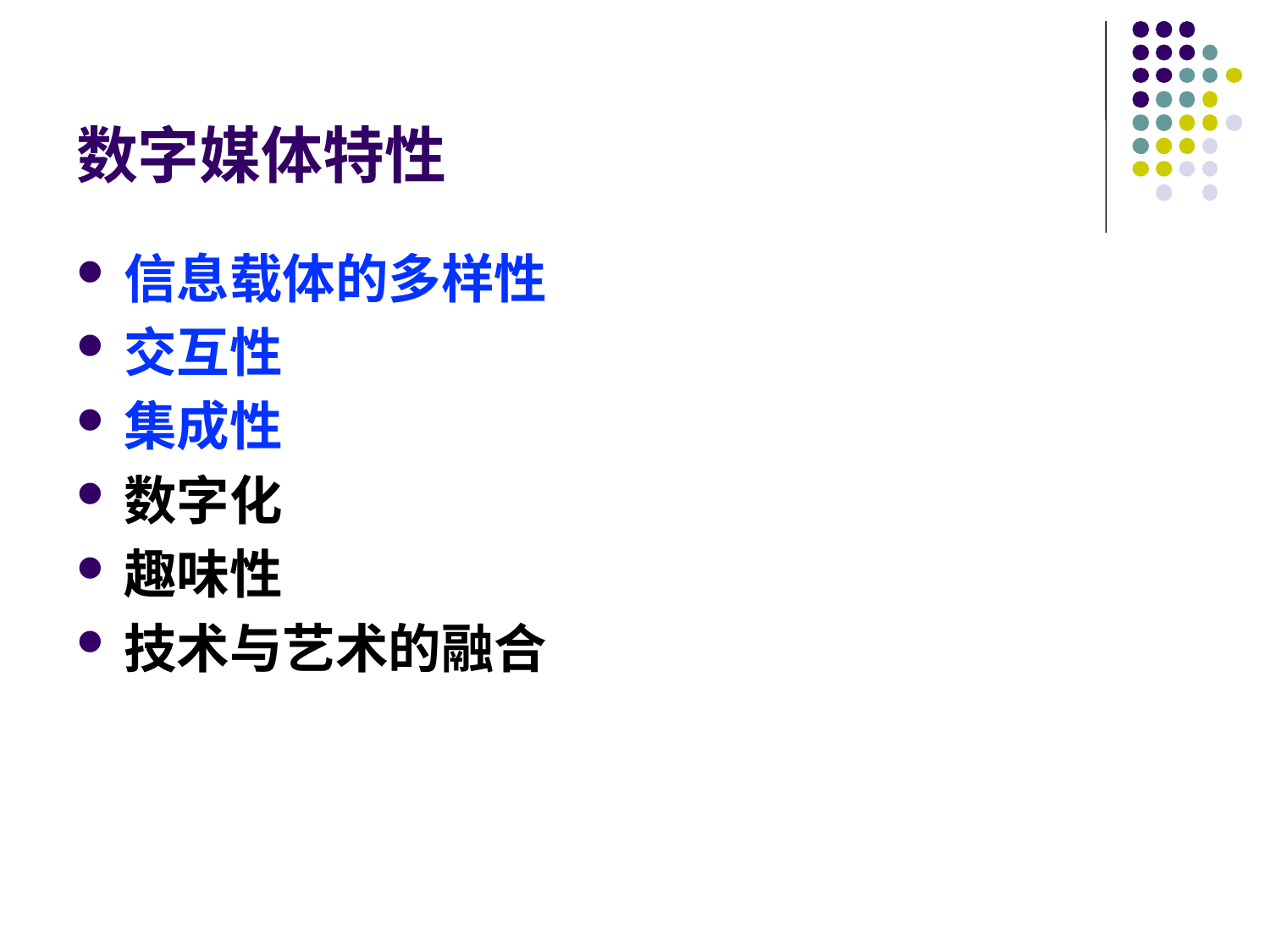

# 数字媒体特性
信息载体的多样性
交互性
集成性
数字化
趣味性
技术与艺术的融合